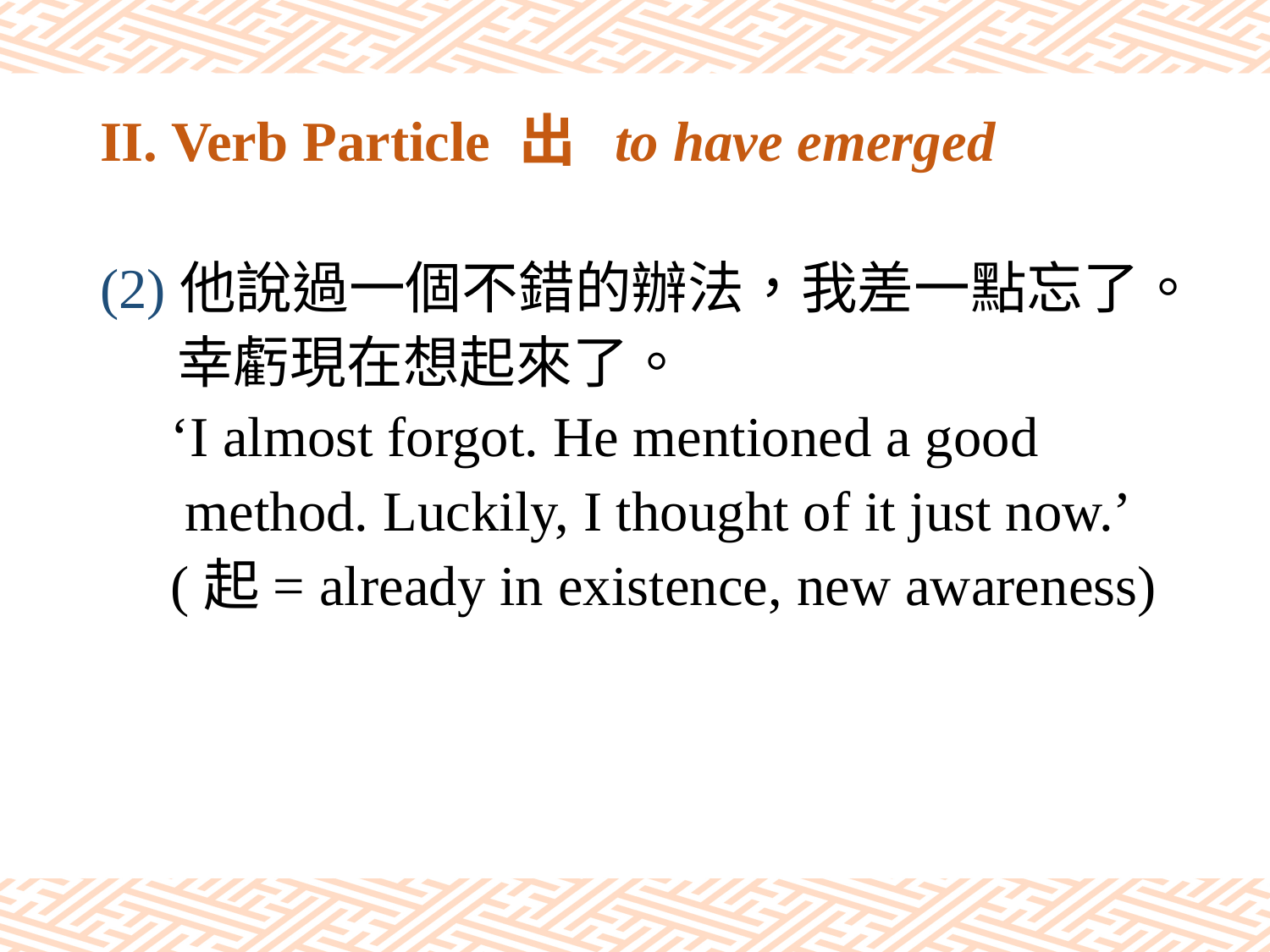

# II. Verb Particle 出  to have emerged
(2)他說過一個不錯的辦法，我差一點忘了。
     幸虧現在想起來了。
     ‘I almost forgot. He mentioned a good
      method. Luckily, I thought of it just now.’
     (起= already in existence, new awareness)